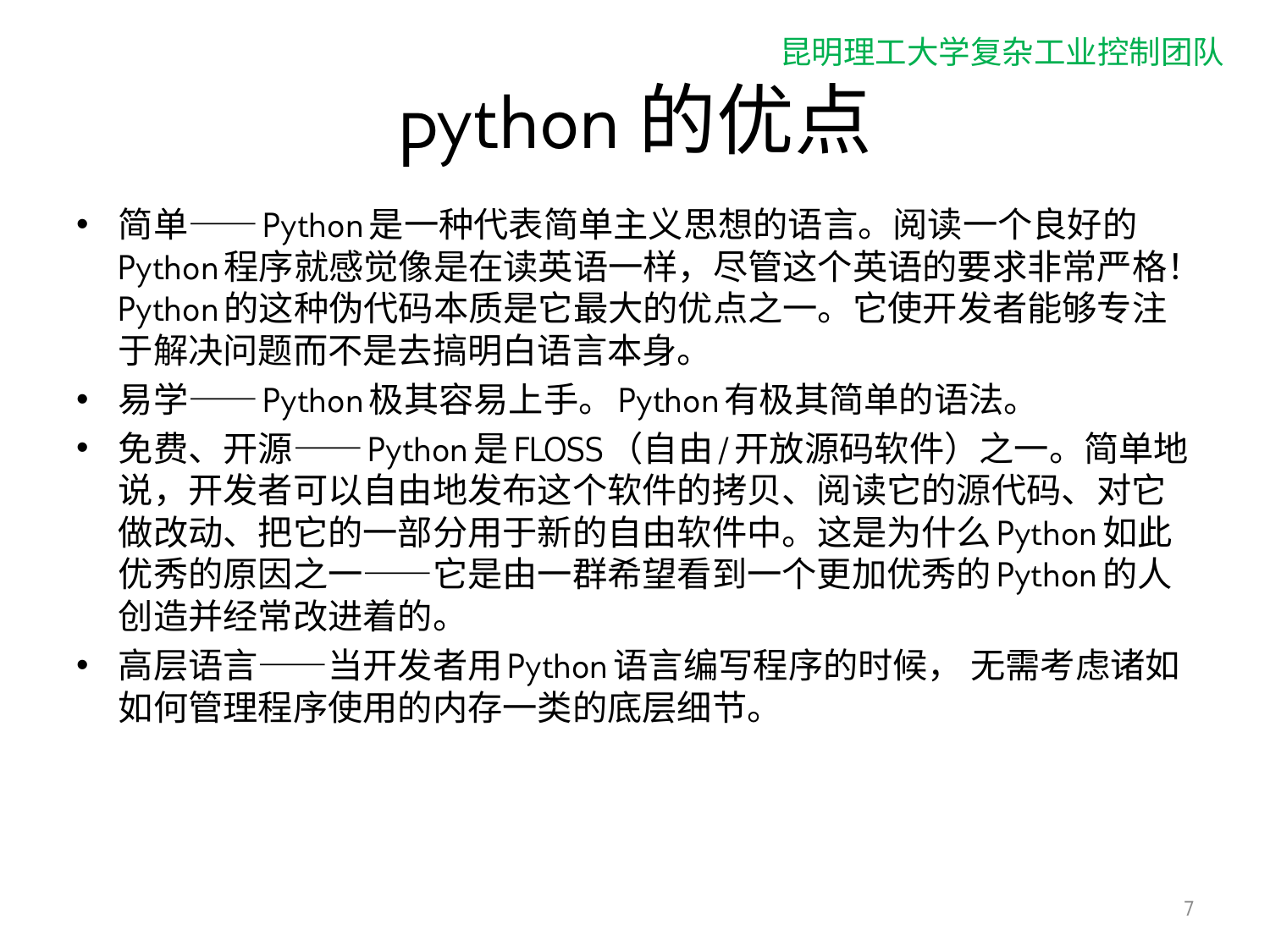

# python的优点
简单——Python是一种代表简单主义思想的语言。阅读一个良好的Python程序就感觉像是在读英语一样，尽管这个英语的要求非常严格！Python的这种伪代码本质是它最大的优点之一。它使开发者能够专注于解决问题而不是去搞明白语言本身。
易学——Python极其容易上手。Python有极其简单的语法。
免费、开源——Python是FLOSS（自由/开放源码软件）之一。简单地说，开发者可以自由地发布这个软件的拷贝、阅读它的源代码、对它做改动、把它的一部分用于新的自由软件中。这是为什么Python如此优秀的原因之一——它是由一群希望看到一个更加优秀的Python的人创造并经常改进着的。
高层语言——当开发者用Python语言编写程序的时候， 无需考虑诸如如何管理程序使用的内存一类的底层细节。
7